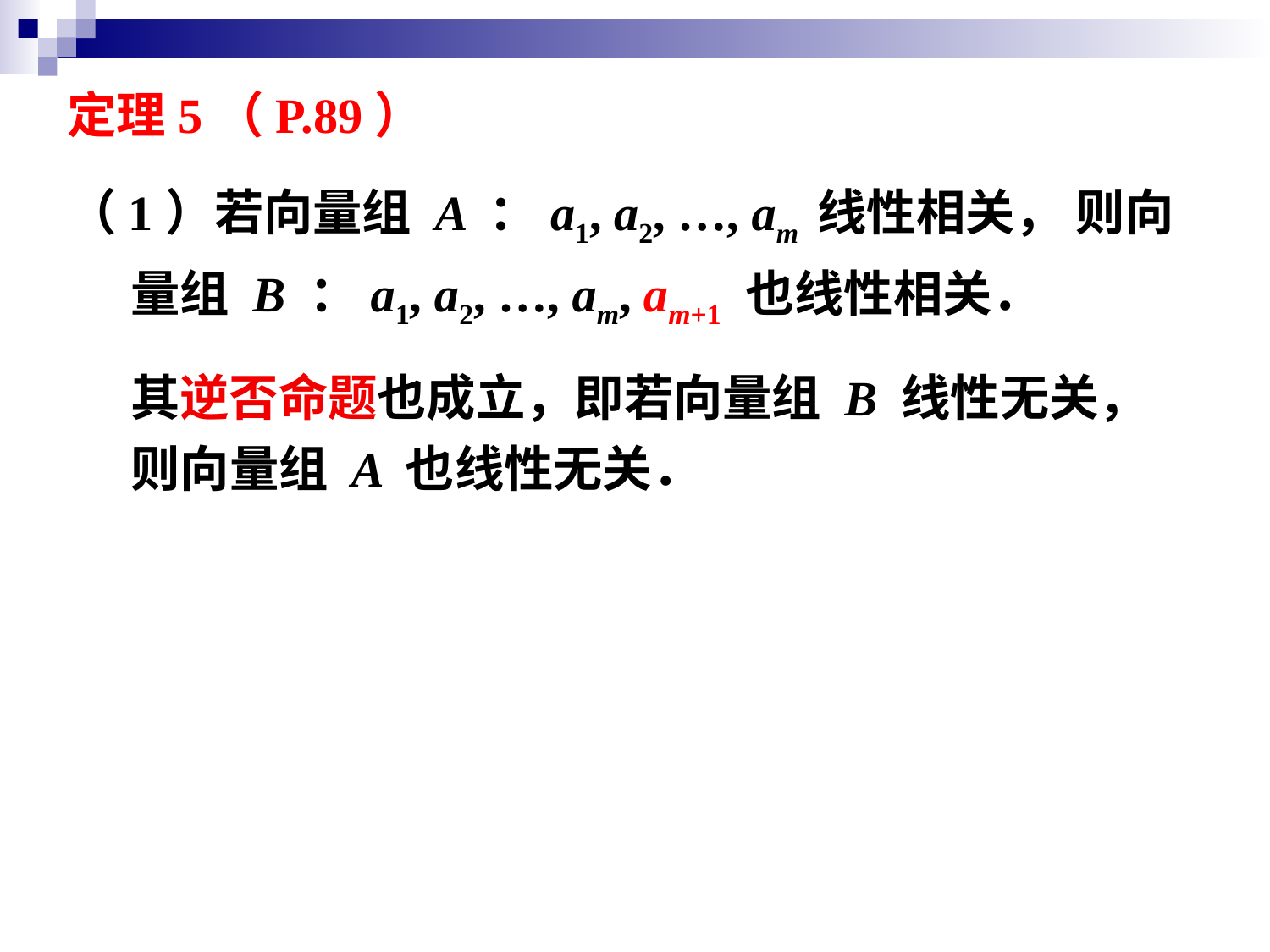

定理5（P.89）
（1）若向量组 A ：a1, a2, …, am 线性相关， 则向量组 B ：a1, a2, …, am, am+1 也线性相关．
	其逆否命题也成立，即若向量组 B 线性无关，则向量组 A 也线性无关．